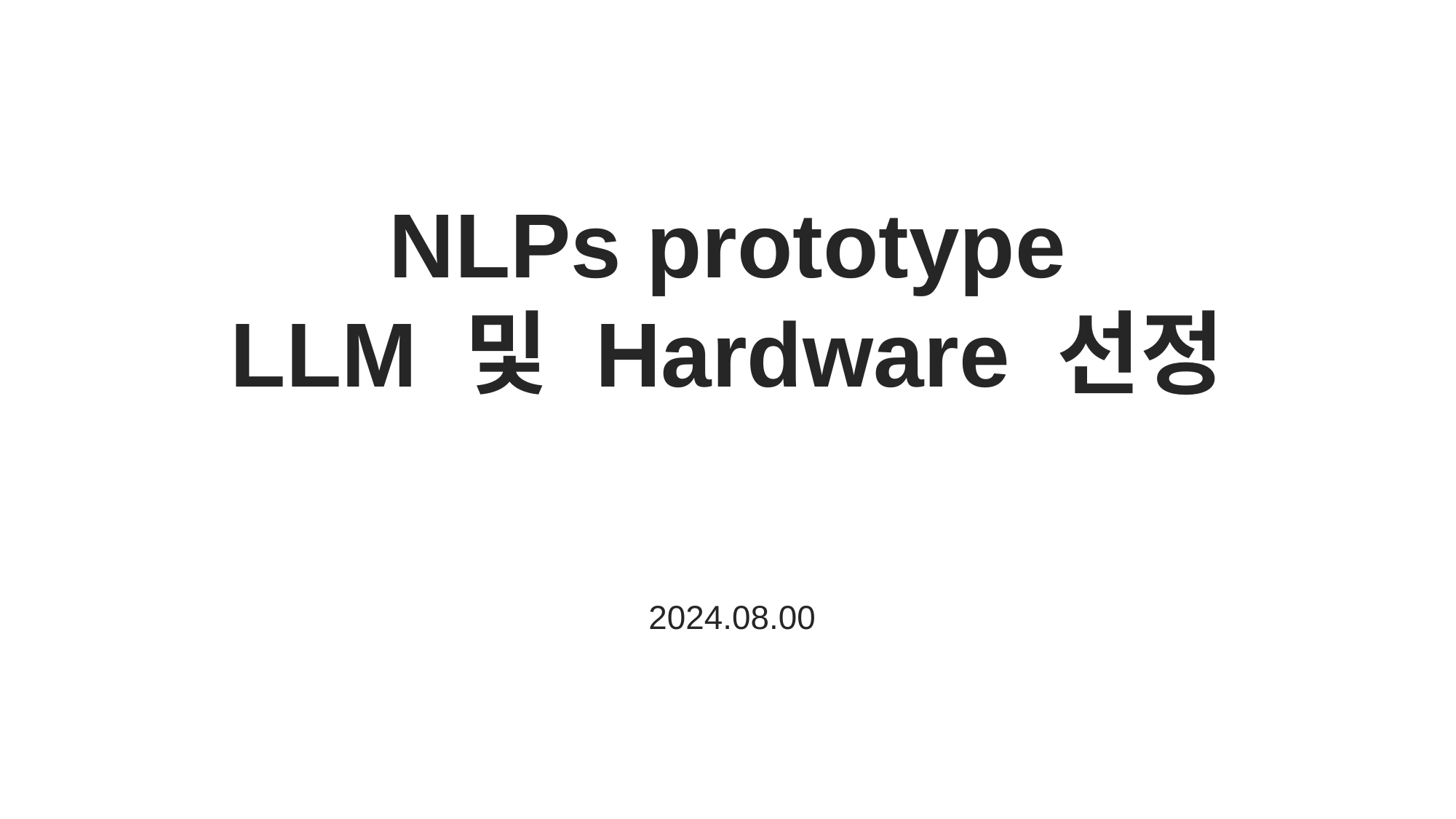

NLPs prototype
LLM 및 Hardware 선정
 2024.08.00